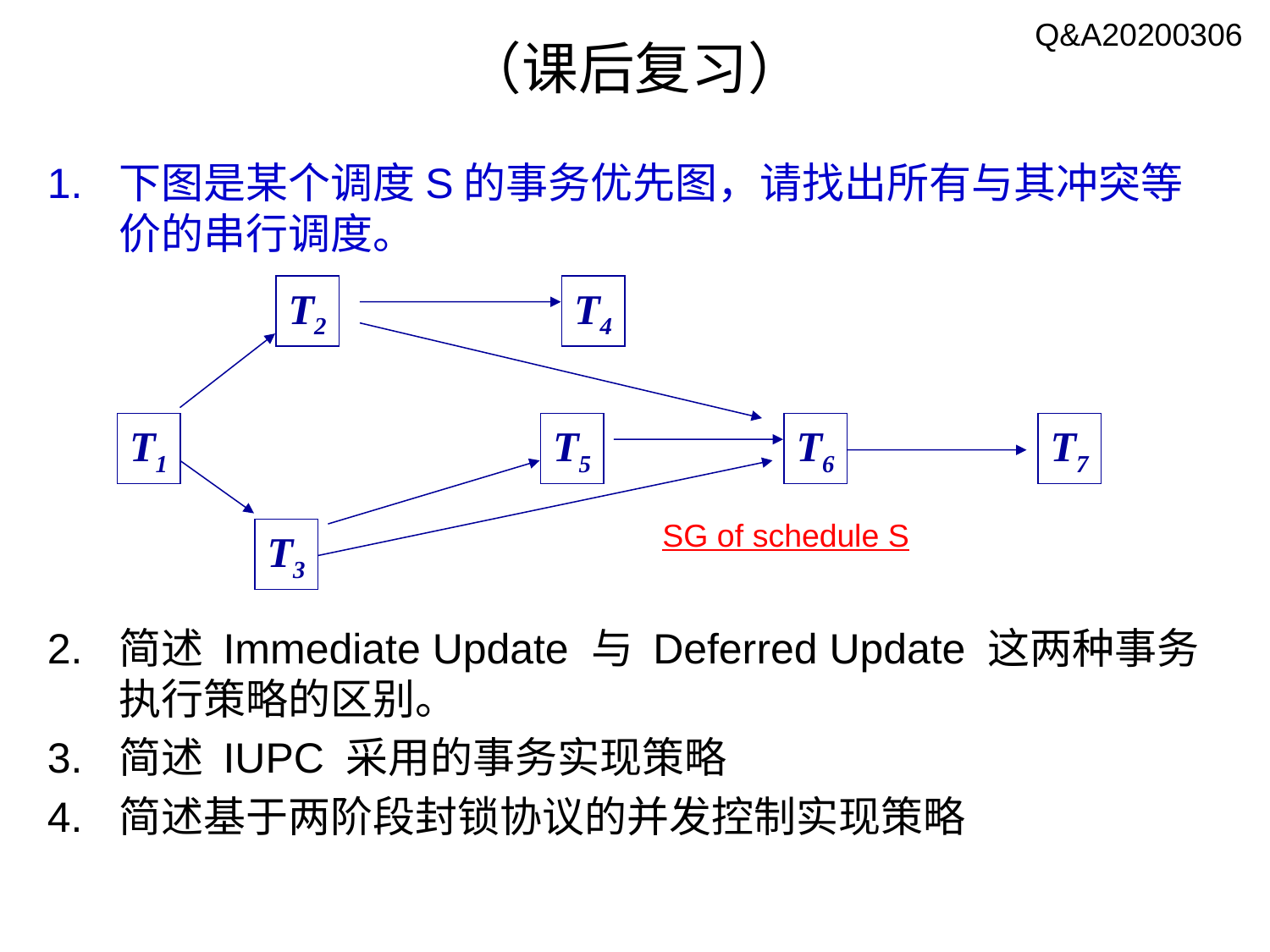

Q&A20200306
# （课后复习）
下图是某个调度S的事务优先图，请找出所有与其冲突等价的串行调度。

简述 Immediate Update 与 Deferred Update 这两种事务执行策略的区别。
简述 IUPC 采用的事务实现策略
简述基于两阶段封锁协议的并发控制实现策略
T2
T4

T1
T5
T6
T7

T3
SG of schedule S